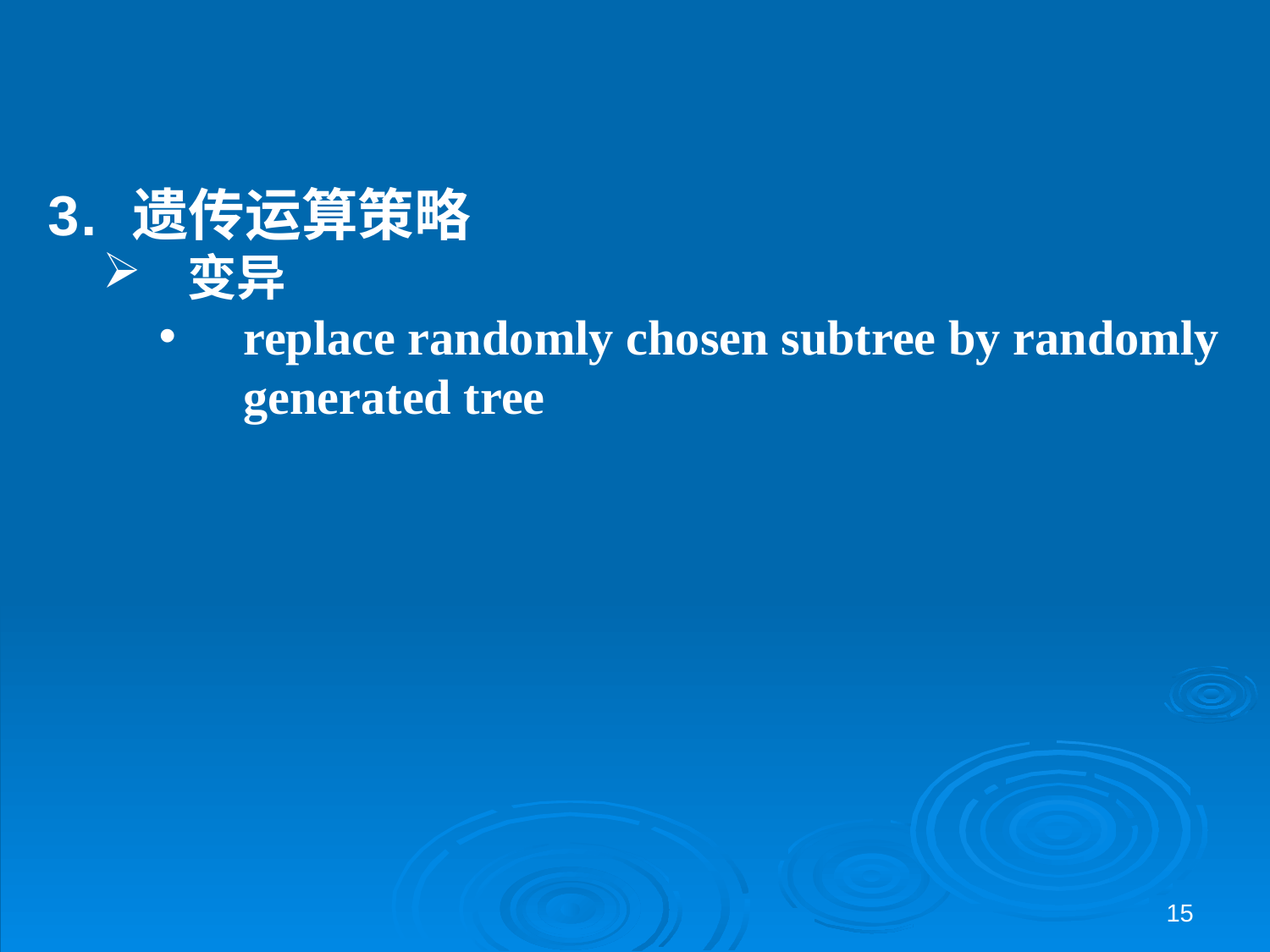

遗传运算策略
变异
replace randomly chosen subtree by randomly generated tree
15